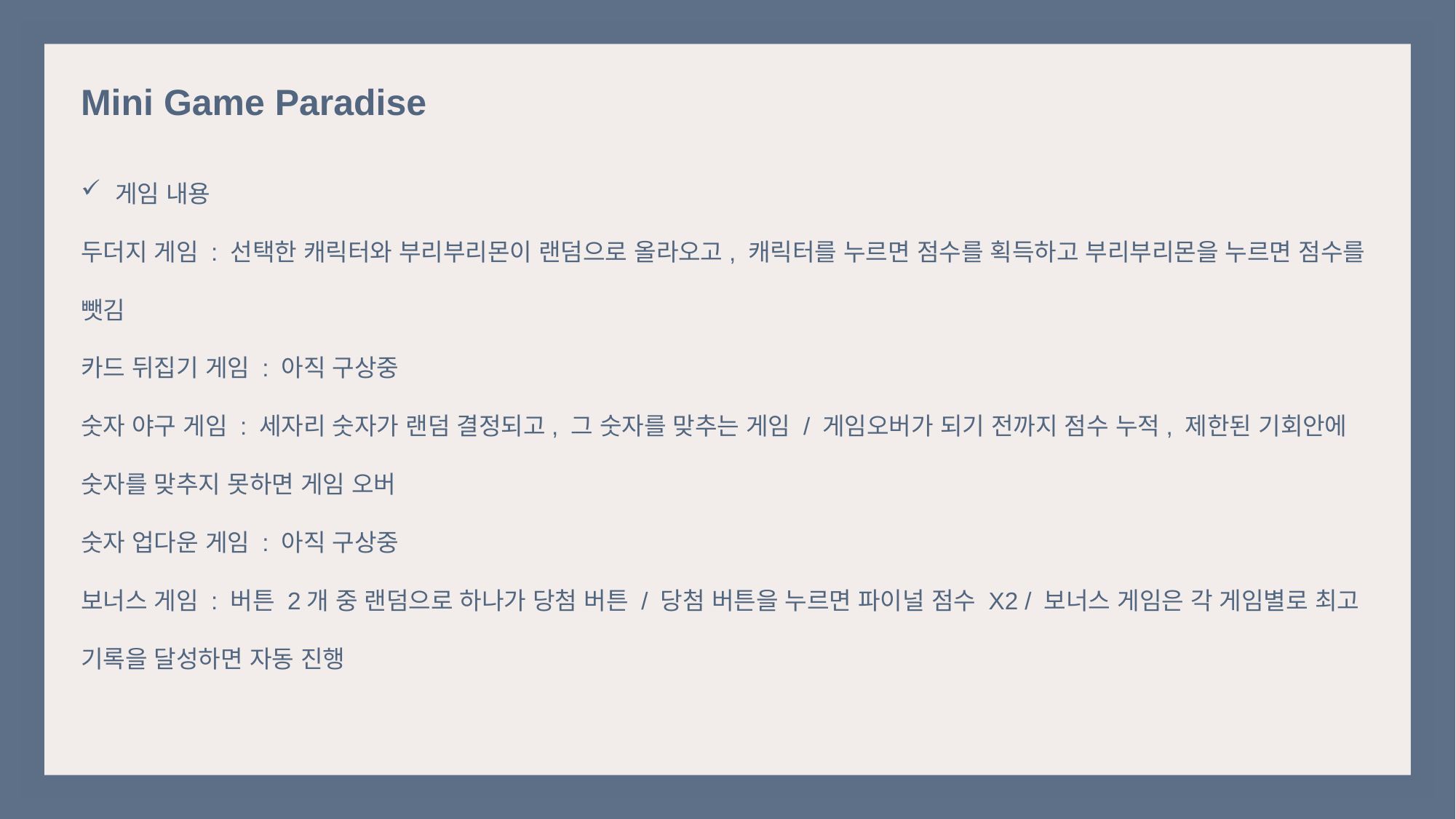

Mini Game Paradise
게임 내용
두더지 게임 : 선택한 캐릭터와 부리부리몬이 랜덤으로 올라오고, 캐릭터를 누르면 점수를 획득하고 부리부리몬을 누르면 점수를 뺏김
카드 뒤집기 게임 : 아직 구상중
숫자 야구 게임 : 세자리 숫자가 랜덤 결정되고, 그 숫자를 맞추는 게임 / 게임오버가 되기 전까지 점수 누적, 제한된 기회안에 숫자를 맞추지 못하면 게임 오버
숫자 업다운 게임 : 아직 구상중
보너스 게임 : 버튼 2개 중 랜덤으로 하나가 당첨 버튼 / 당첨 버튼을 누르면 파이널 점수 X2 / 보너스 게임은 각 게임별로 최고 기록을 달성하면 자동 진행